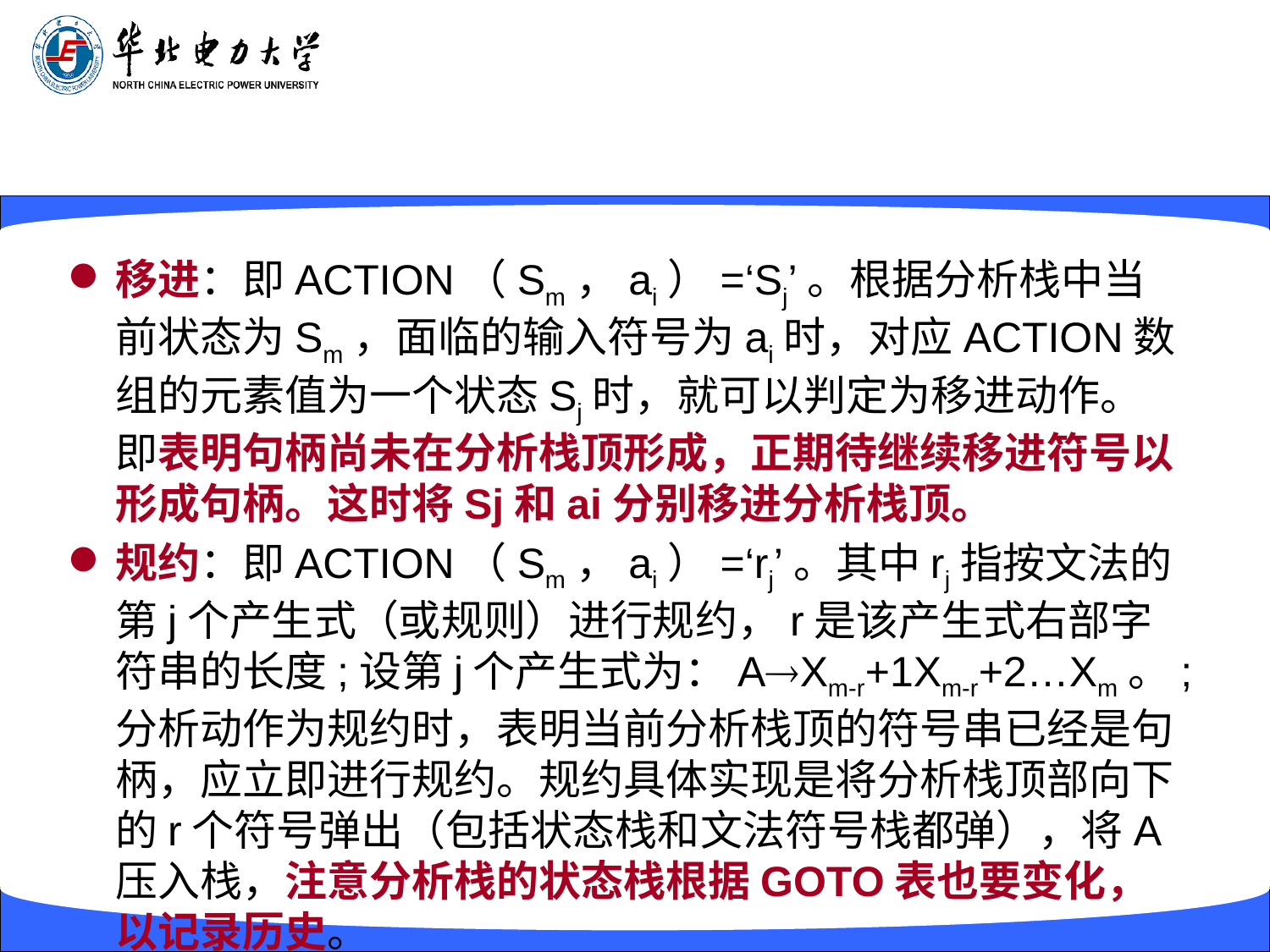

移进：即ACTION（Sm，ai）=‘Sj’。根据分析栈中当前状态为Sm，面临的输入符号为ai时，对应ACTION数组的元素值为一个状态Sj时，就可以判定为移进动作。即表明句柄尚未在分析栈顶形成，正期待继续移进符号以形成句柄。这时将Sj和ai分别移进分析栈顶。
规约：即ACTION（Sm，ai）=‘rj’。其中rj指按文法的第j个产生式（或规则）进行规约，r是该产生式右部字符串的长度;设第j个产生式为：A→Xm-r+1Xm-r+2…Xm。;分析动作为规约时，表明当前分析栈顶的符号串已经是句柄，应立即进行规约。规约具体实现是将分析栈顶部向下的r个符号弹出（包括状态栈和文法符号栈都弹），将A压入栈，注意分析栈的状态栈根据GOTO表也要变化，以记录历史。